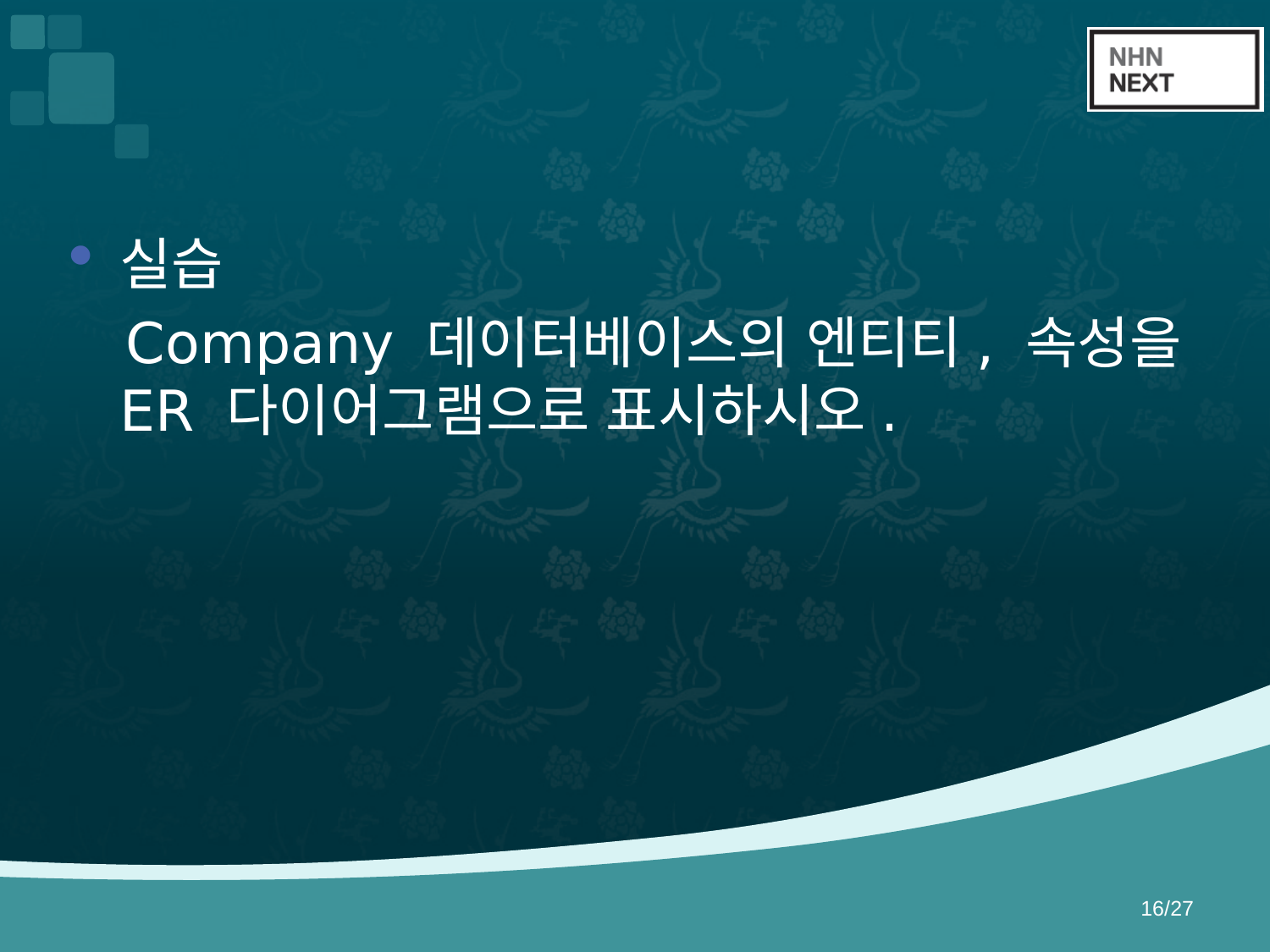

#
실습
   Company 데이터베이스의 엔티티, 속성을 ER 다이어그램으로 표시하시오.
16/27